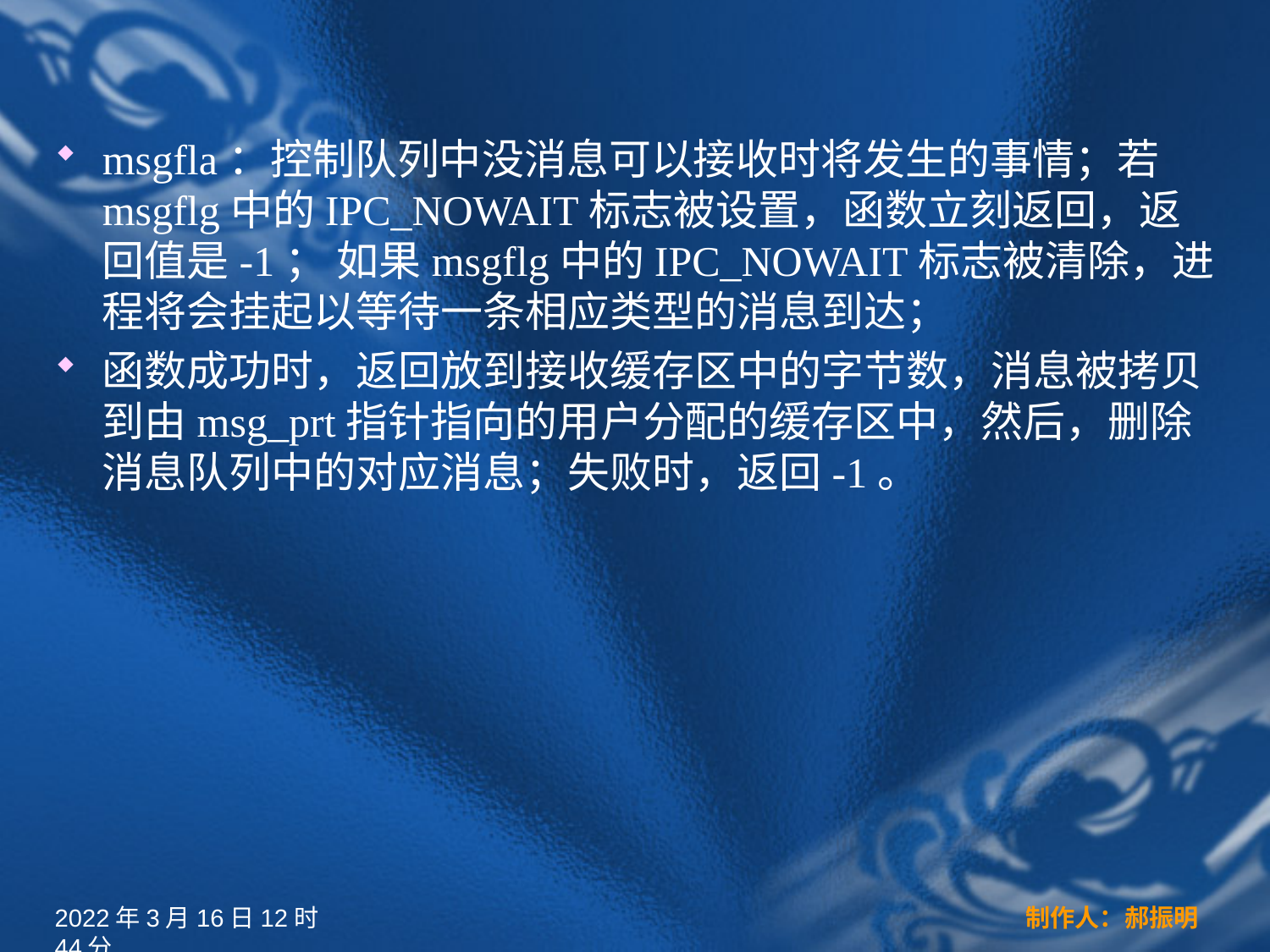

msgfla：控制队列中没消息可以接收时将发生的事情；若msgflg中的IPC_NOWAIT标志被设置，函数立刻返回，返回值是-1； 如果msgflg中的IPC_NOWAIT标志被清除，进程将会挂起以等待一条相应类型的消息到达；
函数成功时，返回放到接收缓存区中的字节数，消息被拷贝到由msg_prt指针指向的用户分配的缓存区中，然后，删除消息队列中的对应消息；失败时，返回-1。

2022年3月16日12时44分
制作人：郝振明